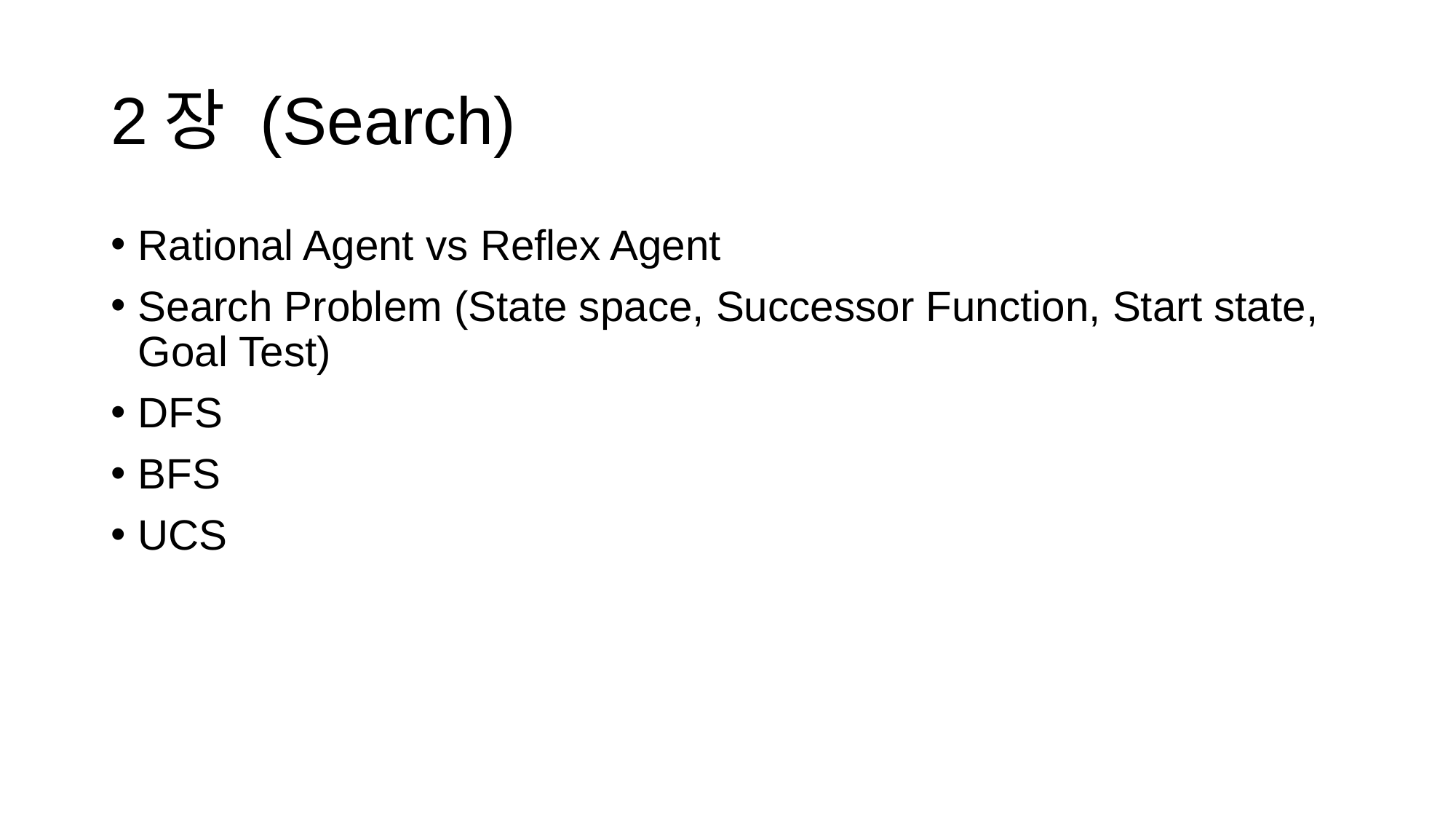

# 2장 (Search)
Rational Agent vs Reflex Agent
Search Problem (State space, Successor Function, Start state, Goal Test)
DFS
BFS
UCS